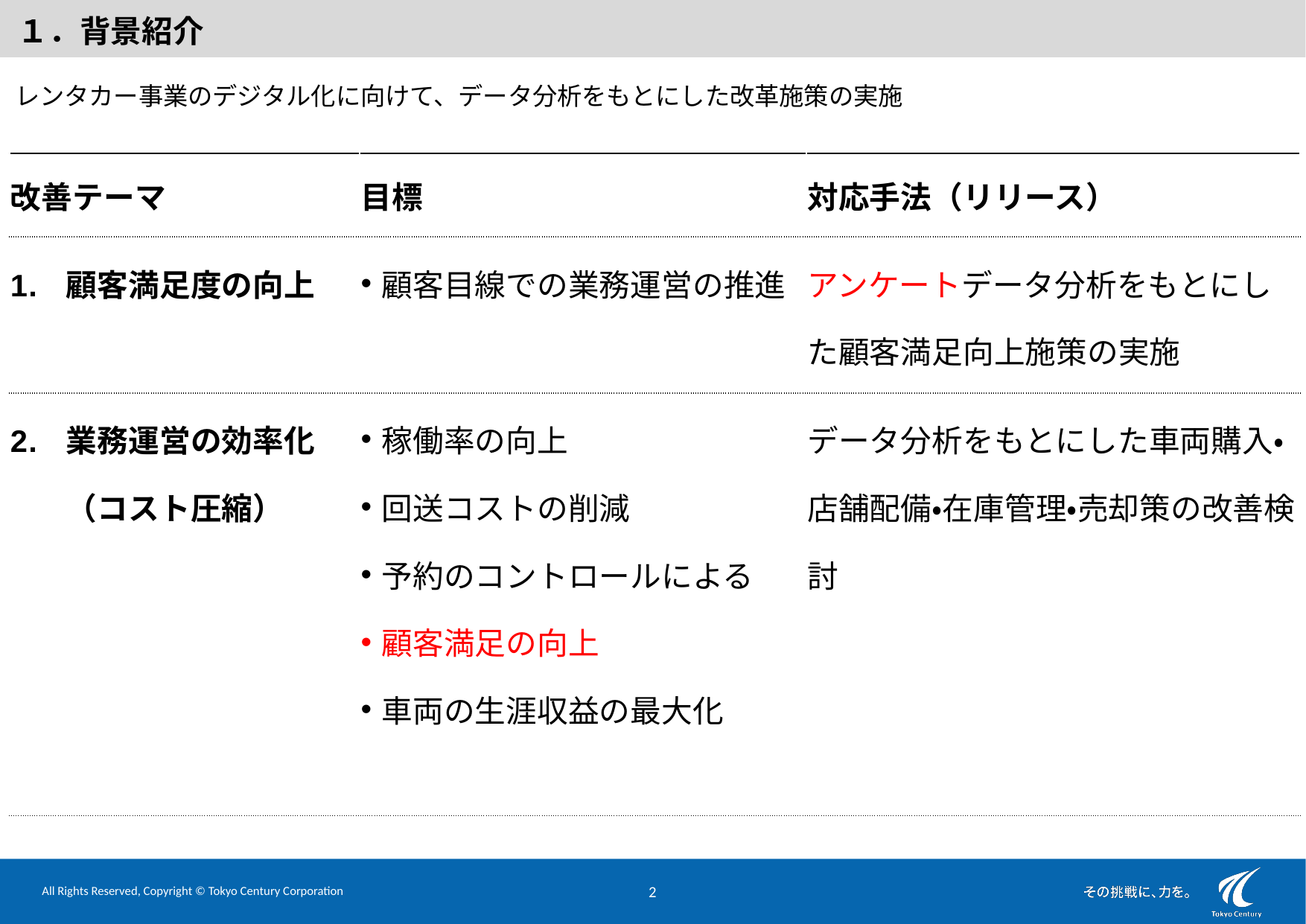

１．背景紹介
レンタカー事業のデジタル化に向けて、データ分析をもとにした改革施策の実施
| 改善テーマ | 目標 | 対応手法（リリース） |
| --- | --- | --- |
| 顧客満足度の向上 | 顧客目線での業務運営の推進 | アンケートデータ分析をもとにした顧客満足向上施策の実施 |
| 業務運営の効率化 （コスト圧縮） | 稼働率の向上 回送コストの削減 予約のコントロールによる 顧客満足の向上 車両の生涯収益の最大化 | データ分析をもとにした車両購入・店舗配備・在庫管理・売却策の改善検討 |